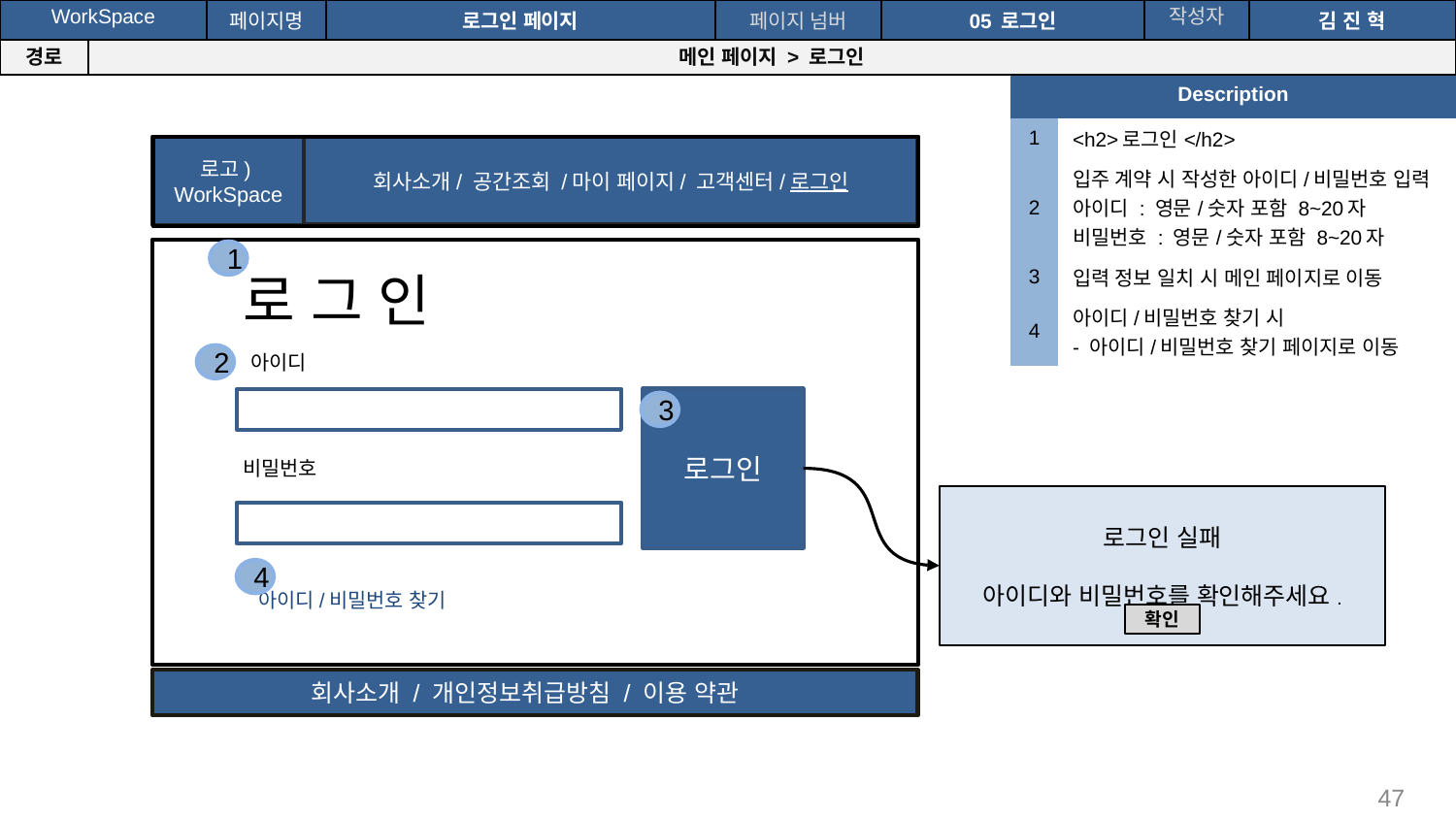

공간(오피스) 대여 시스템
| WorkSpace |  | 페이지명 | 로그인 페이지 | 페이지 넘버 | 05 로그인 | 작성자 | 김 진 혁 |
| --- | --- | --- | --- | --- | --- | --- | --- |
| 경로 | 메인 페이지 > 로그인 |  |  |  |  |  |  |
| Description |  |
| --- | --- |
| 1 | <h2>로그인</h2> |
| 2 | 입주 계약 시 작성한 아이디/비밀번호 입력 아이디 : 영문/숫자 포함 8~20자 비밀번호 : 영문/숫자 포함 8~20자 |
| 3 | 입력 정보 일치 시 메인 페이지로 이동 |
| 4 | 아이디/비밀번호 찾기 시 - 아이디/비밀번호 찾기 페이지로 이동 |
회사소개/ 공간조회 /마이 페이지/ 고객센터/로그인
로고)
WorkSpace
회사소개 / 개인정보취급방침 / 이용 약관

1
로 그 인
아이디
2
로그인

3
비밀번호
로그인 실패
아이디와 비밀번호를 확인해주세요.

4
아이디/비밀번호 찾기
확인
47